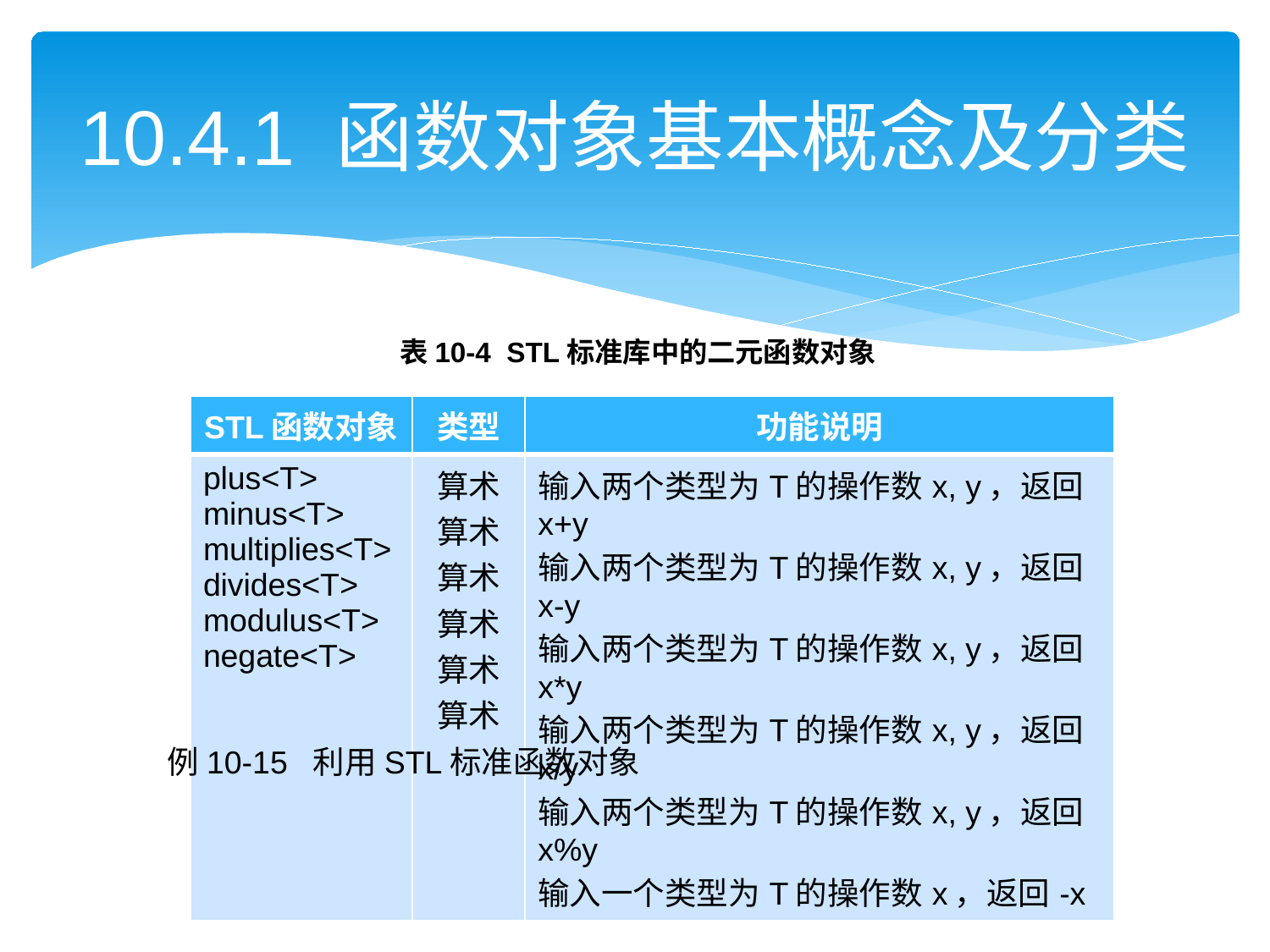

# 10.4.1 函数对象基本概念及分类
表10-4  STL标准库中的二元函数对象
| STL函数对象 | 类型 | 功能说明 |
| --- | --- | --- |
| plus<T> minus<T> multiplies<T> divides<T> modulus<T> negate<T> | 算术 算术 算术 算术 算术 算术 | 输入两个类型为T的操作数x, y，返回x+y 输入两个类型为T的操作数x, y，返回x-y 输入两个类型为T的操作数x, y，返回x\*y 输入两个类型为T的操作数x, y，返回x/y 输入两个类型为T的操作数x, y，返回x%y 输入一个类型为T的操作数x，返回-x |
例10-15  利用STL标准函数对象